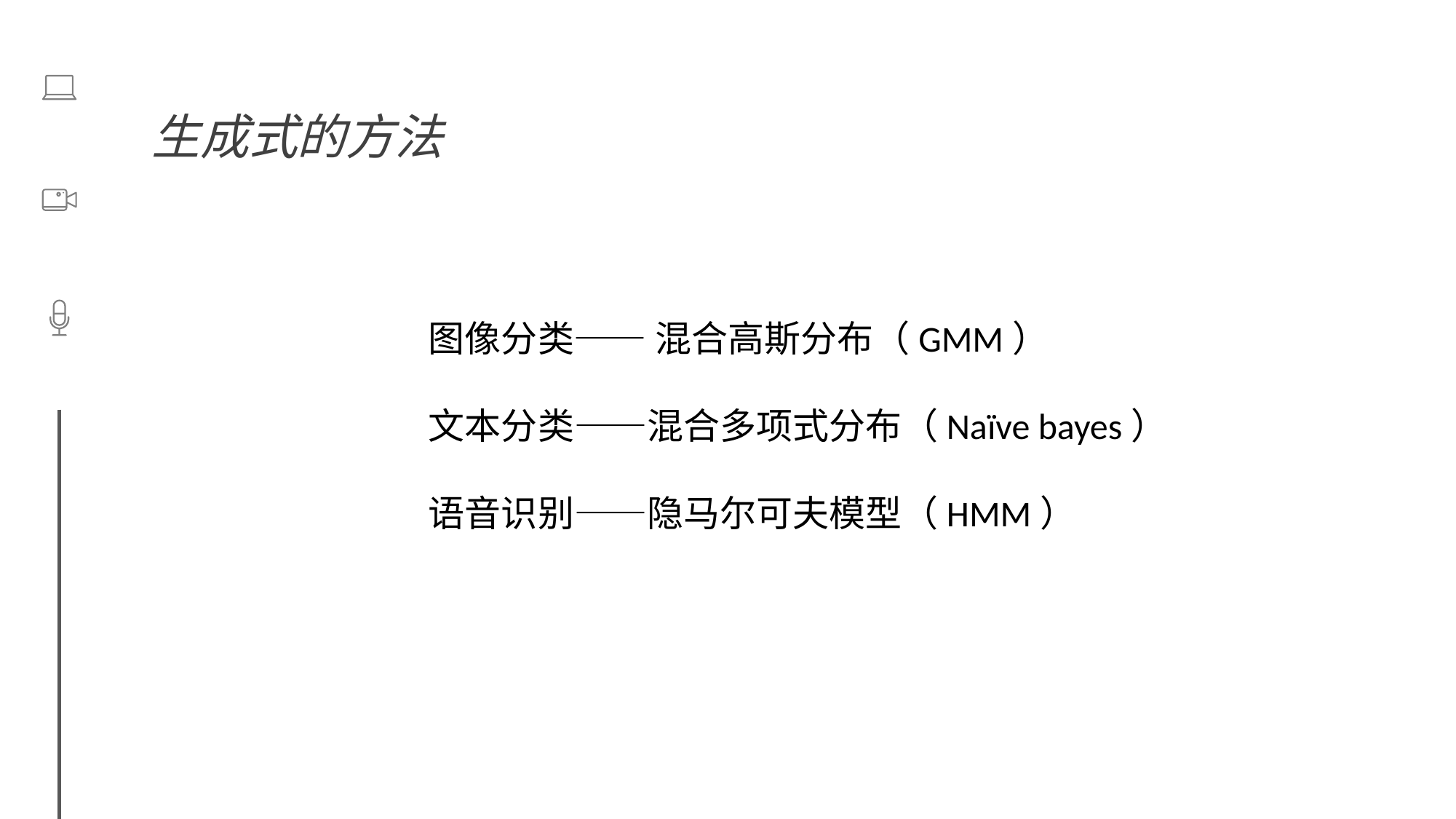

生成式的方法
图像分类—— 混合高斯分布（GMM）

文本分类——混合多项式分布（Naïve bayes）

语音识别——隐马尔可夫模型（HMM）